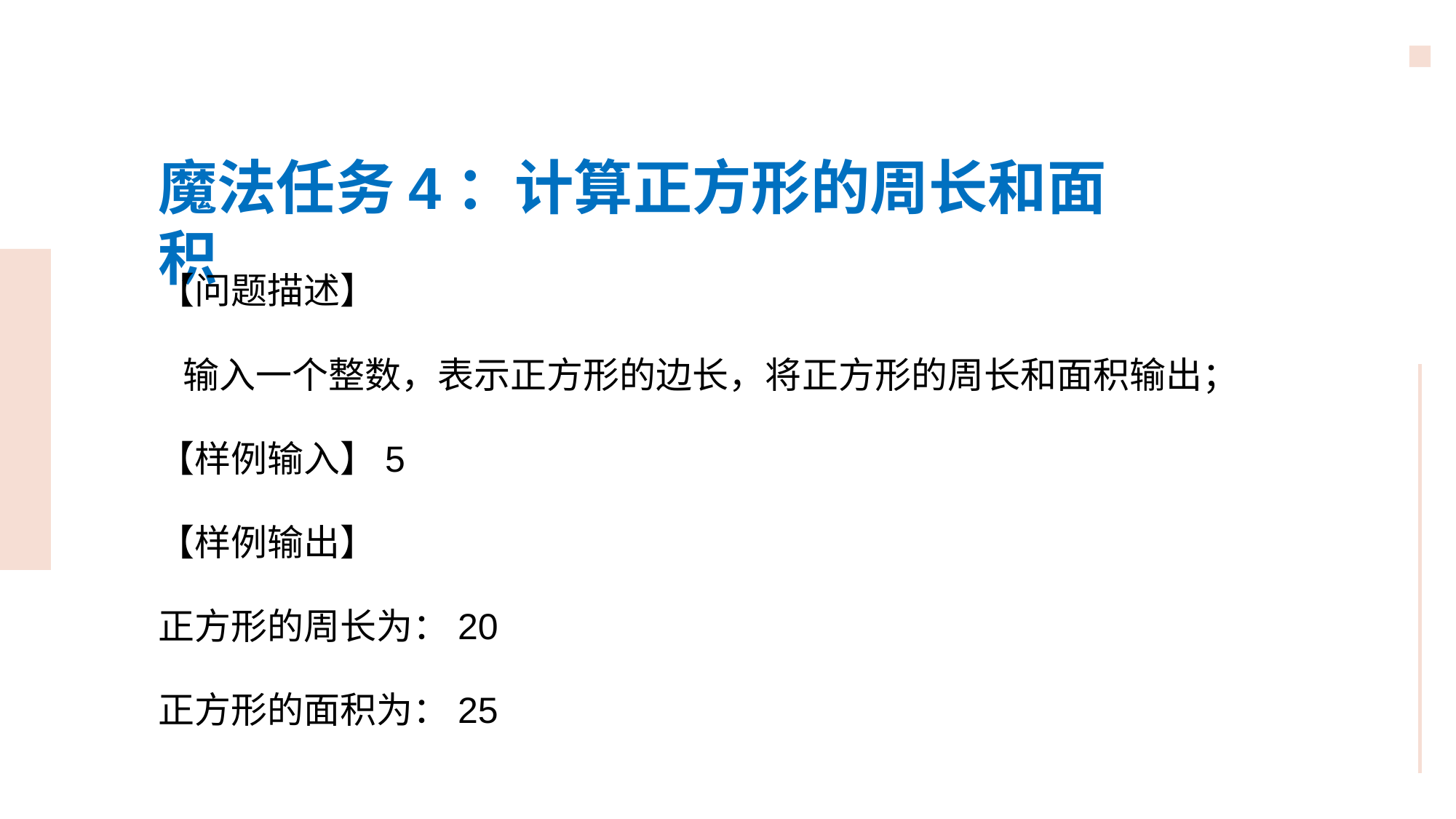

魔法任务4：计算正方形的周长和面积
【问题描述】
  输入一个整数，表示正方形的边长，将正方形的周长和面积输出；
【样例输入】5
【样例输出】
正方形的周长为：20
正方形的面积为：25